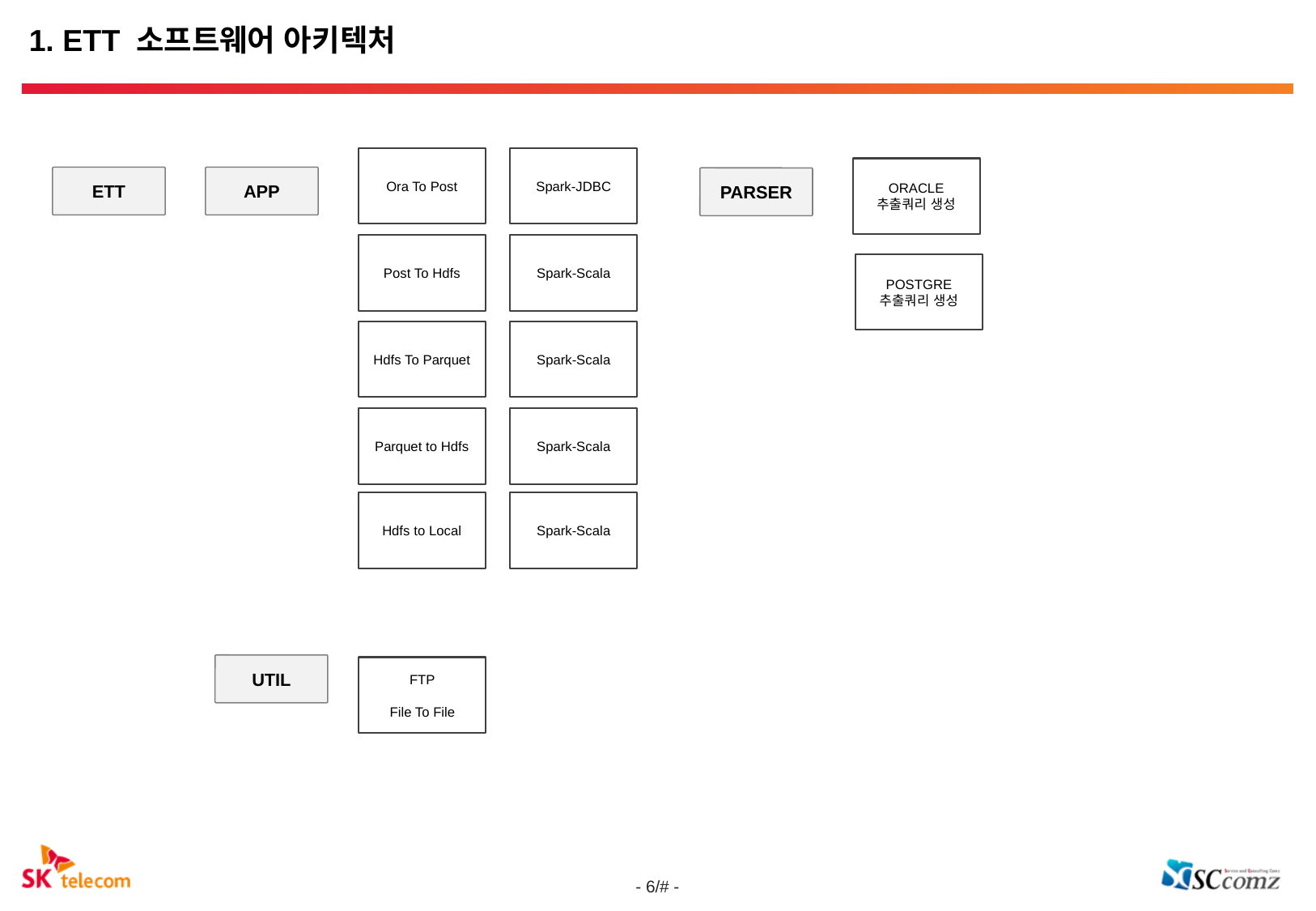

1. ETT 소프트웨어 아키텍처
Ora To Post
Spark-JDBC
ORACLE
추출쿼리 생성
ETT
APP
PARSER
Post To Hdfs
Spark-Scala
POSTGRE
추출쿼리 생성
Hdfs To Parquet
Spark-Scala
Parquet to Hdfs
Spark-Scala
Hdfs to Local
Spark-Scala
UTIL
FTP

File To File